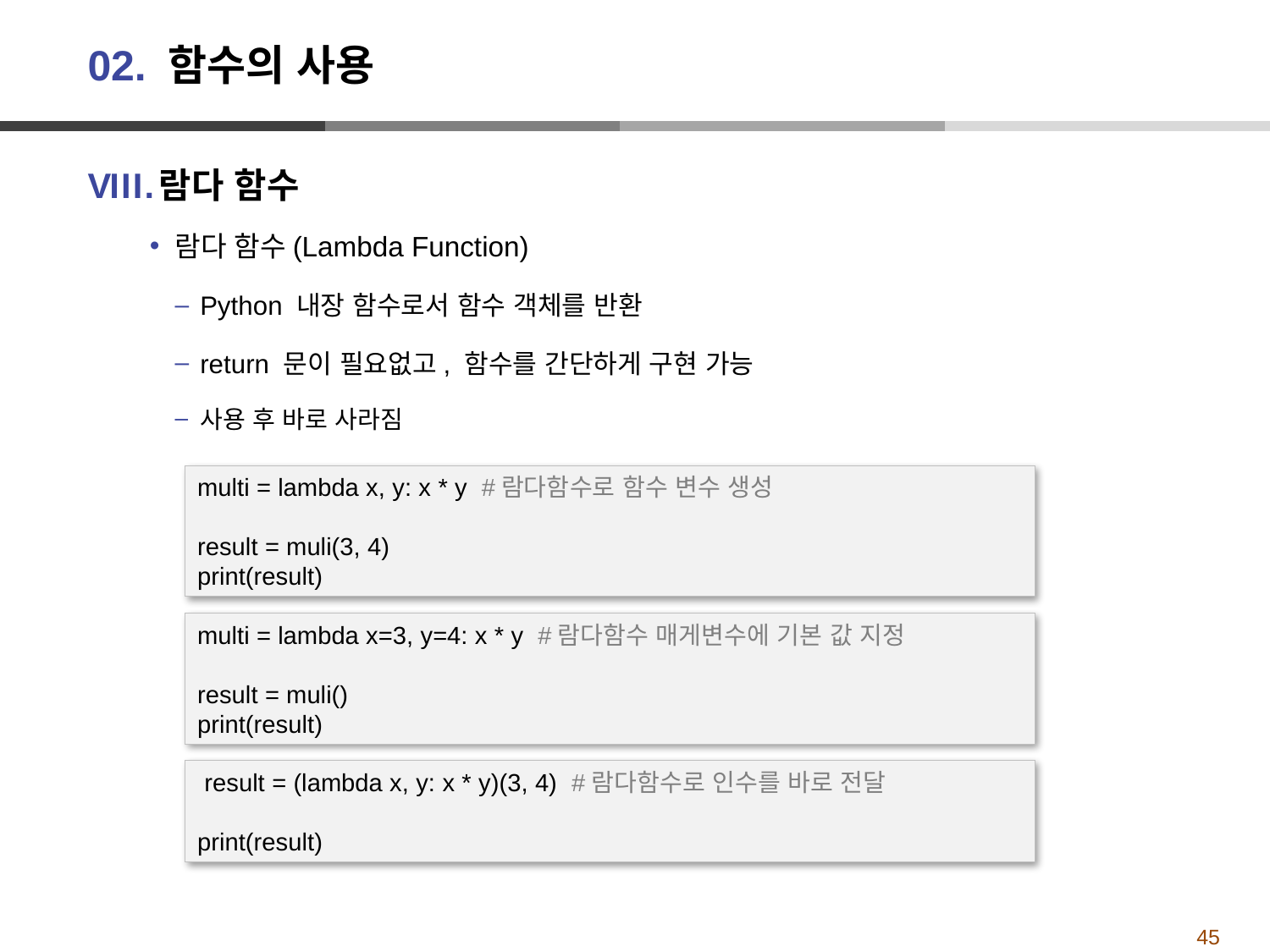

# 02. 함수의 사용
람다 함수
람다 함수(Lambda Function)
Python 내장 함수로서 함수 객체를 반환
return 문이 필요없고, 함수를 간단하게 구현 가능
사용 후 바로 사라짐
multi = lambda x, y: x * y  #람다함수로 함수 변수 생성

result = muli(3, 4)
print(result)
multi = lambda x=3, y=4: x * y  #람다함수 매게변수에 기본 값 지정

result = muli()
print(result)
 result = (lambda x, y: x * y)(3, 4)  #람다함수로 인수를 바로 전달

print(result)